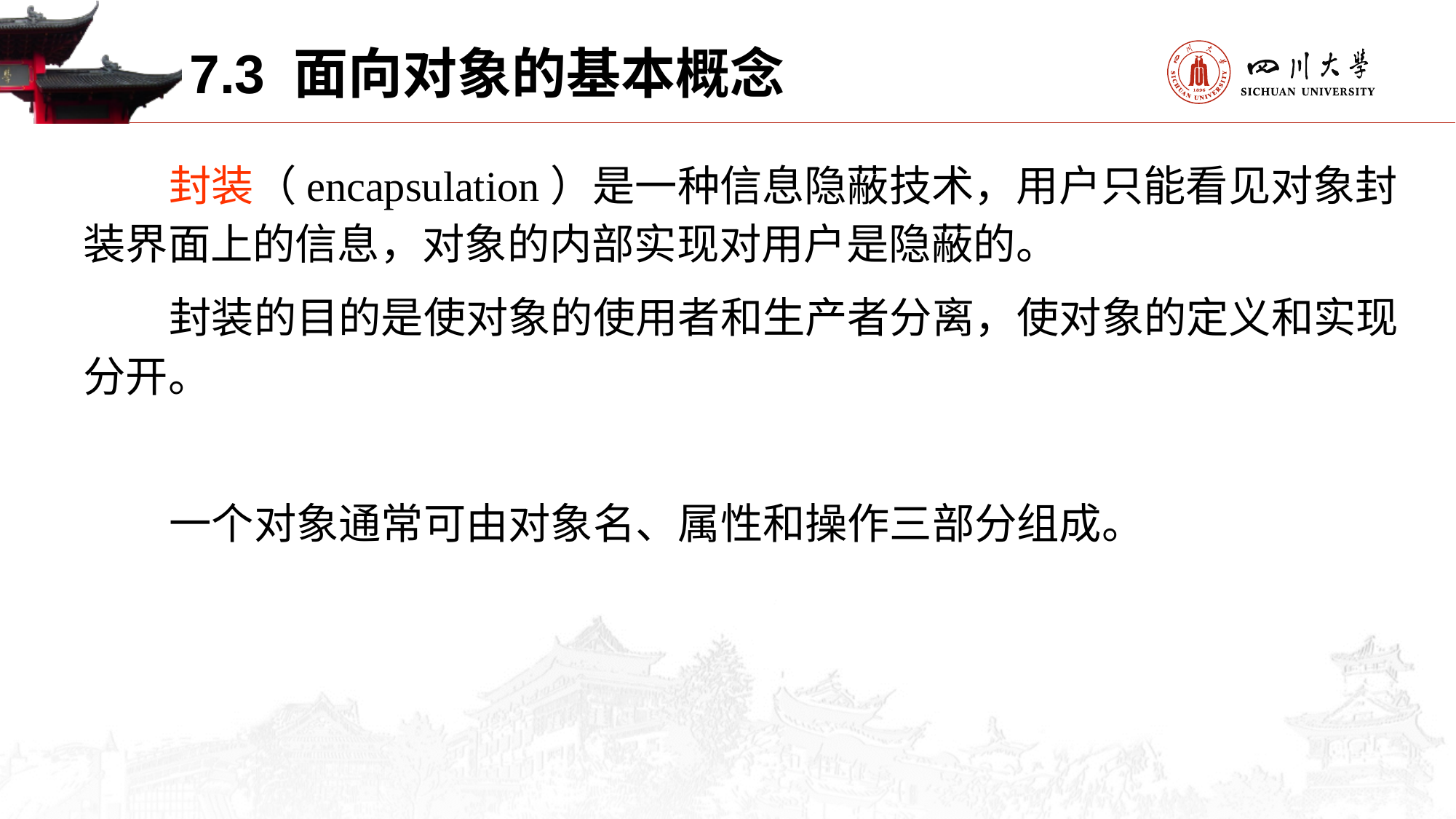

7.3 面向对象的基本概念

  封装（encapsulation）是一种信息隐蔽技术，用户只能看见对象封装界面上的信息，对象的内部实现对用户是隐蔽的。
  封装的目的是使对象的使用者和生产者分离，使对象的定义和实现分开。

  一个对象通常可由对象名、属性和操作三部分组成。